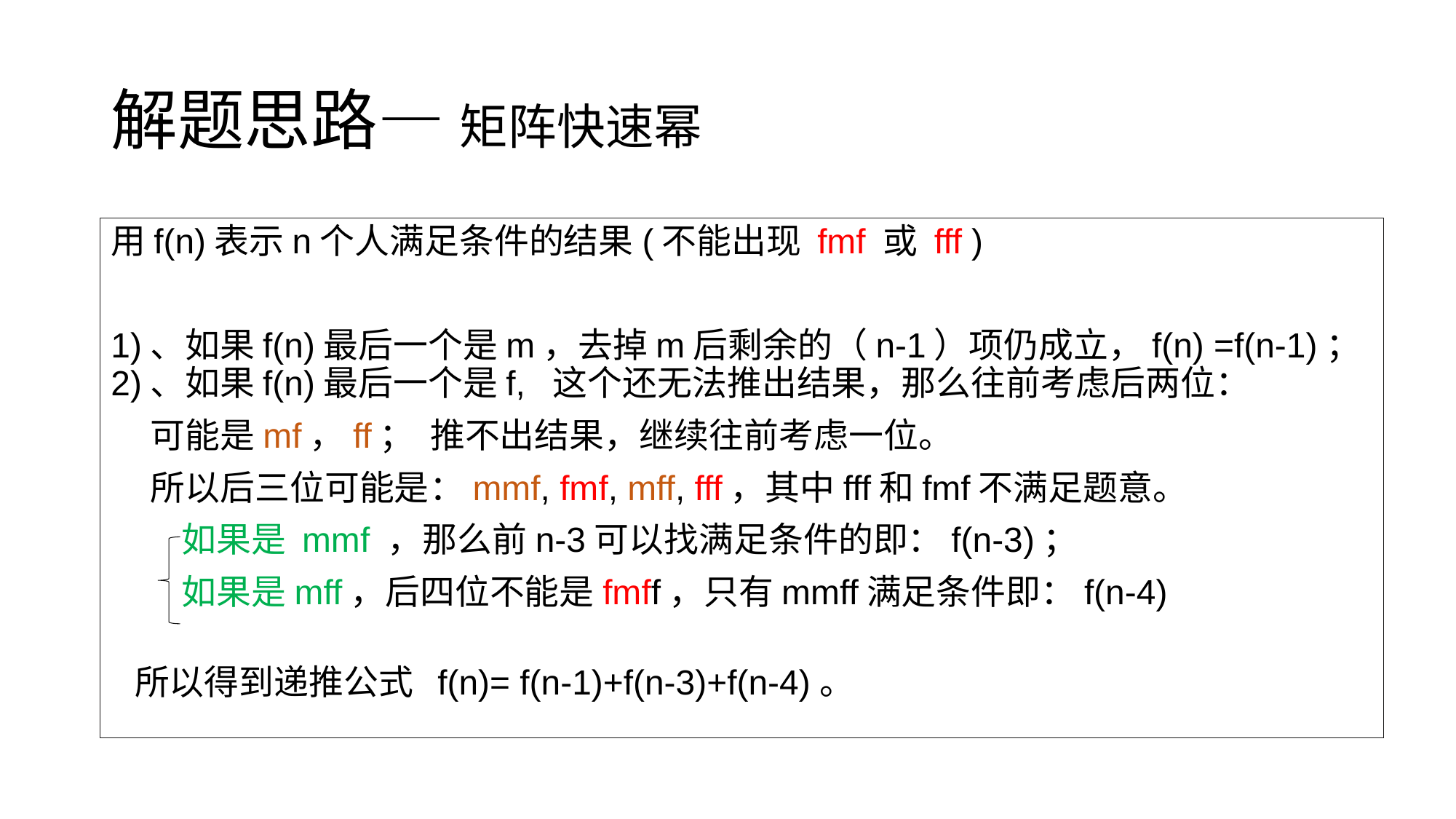

# 解题思路— 矩阵快速幂
用f(n)表示n个人满足条件的结果(不能出现 fmf 或 fff )

1)、如果f(n)最后一个是m，去掉m后剩余的（n-1）项仍成立，f(n) =f(n-1)； 
2)、如果f(n)最后一个是f,  这个还无法推出结果，那么往前考虑后两位：
    可能是mf，ff；  推不出结果，继续往前考虑一位。
    所以后三位可能是：mmf, fmf, mff, fff，其中fff和fmf不满足题意。
        如果是 mmf ，那么前n-3可以找满足条件的即：f(n-3)；
        如果是mff，后四位不能是fmff，只有mmff满足条件即：f(n-4)
  所以得到递推公式  f(n)= f(n-1)+f(n-3)+f(n-4)。